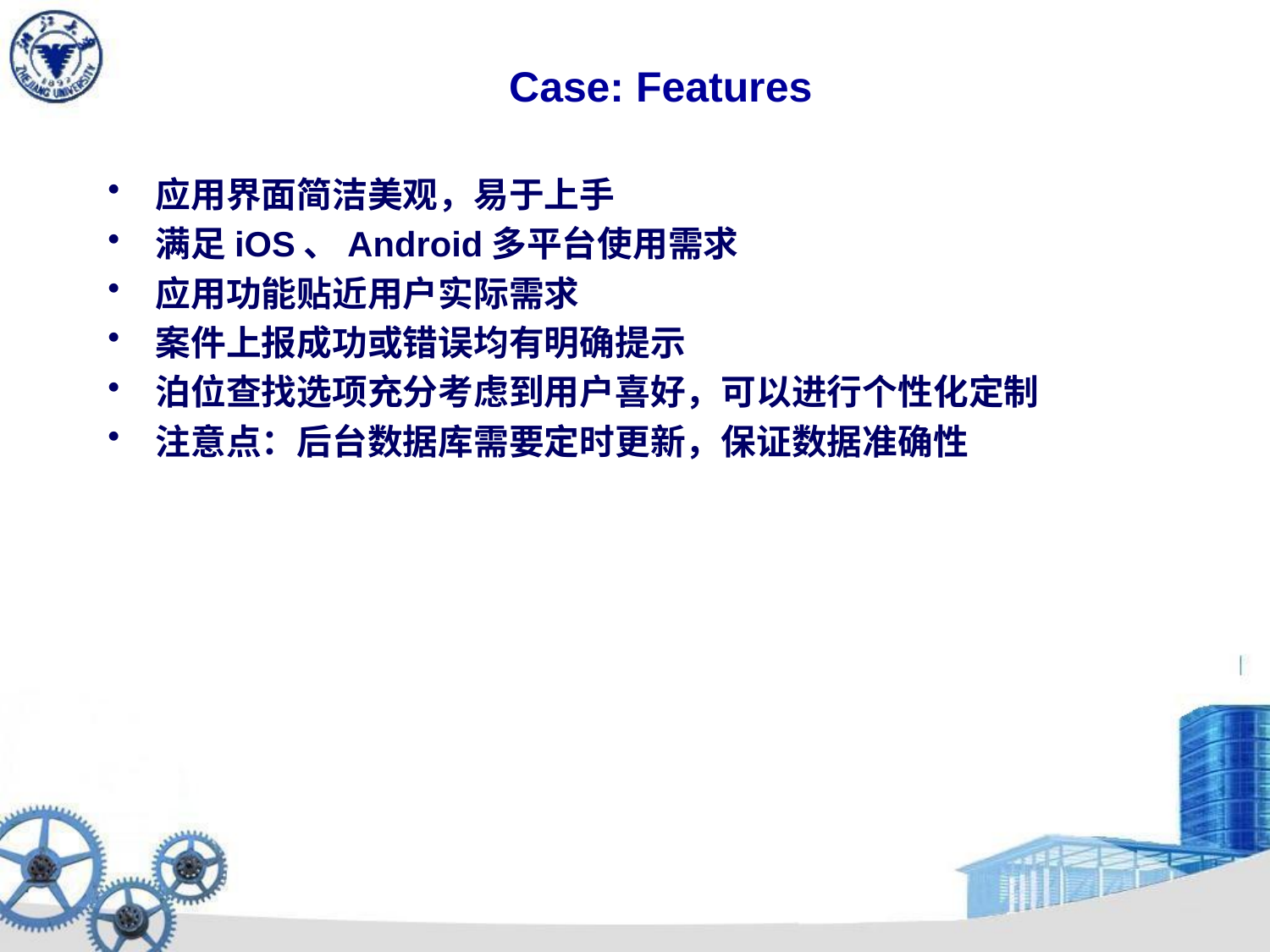

# Case: Features
应用界面简洁美观，易于上手
满足iOS、Android多平台使用需求
应用功能贴近用户实际需求
案件上报成功或错误均有明确提示
泊位查找选项充分考虑到用户喜好，可以进行个性化定制
注意点：后台数据库需要定时更新，保证数据准确性